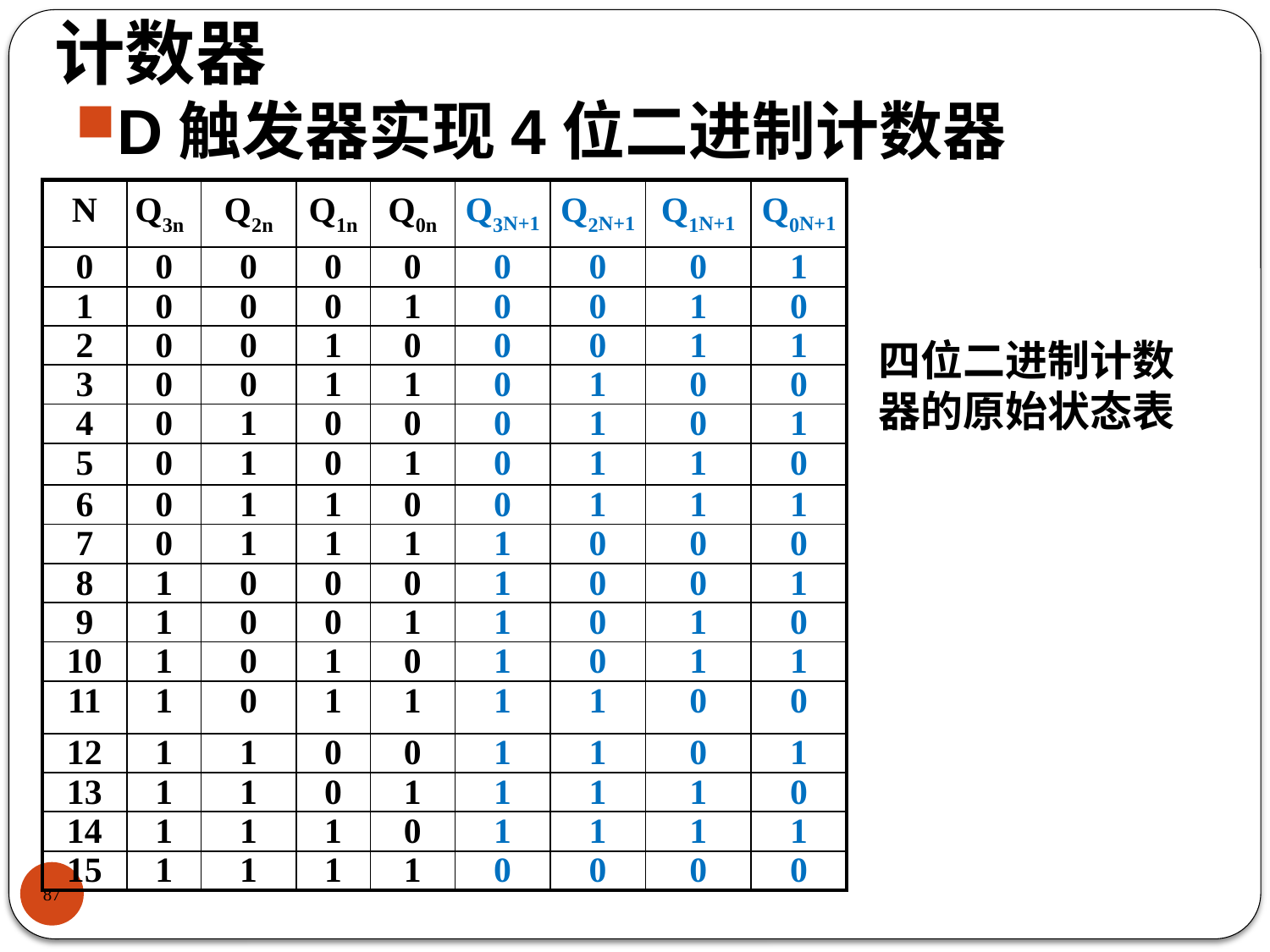

# 计数器
D触发器实现4位二进制计数器
| N | Q3n | Q2n | Q1n | Q0n | Q3N+1 | Q2N+1 | Q1N+1 | Q0N+1 |
| --- | --- | --- | --- | --- | --- | --- | --- | --- |
| 0 | 0 | 0 | 0 | 0 | 0 | 0 | 0 | 1 |
| 1 | 0 | 0 | 0 | 1 | 0 | 0 | 1 | 0 |
| 2 | 0 | 0 | 1 | 0 | 0 | 0 | 1 | 1 |
| 3 | 0 | 0 | 1 | 1 | 0 | 1 | 0 | 0 |
| 4 | 0 | 1 | 0 | 0 | 0 | 1 | 0 | 1 |
| 5 | 0 | 1 | 0 | 1 | 0 | 1 | 1 | 0 |
| 6 | 0 | 1 | 1 | 0 | 0 | 1 | 1 | 1 |
| 7 | 0 | 1 | 1 | 1 | 1 | 0 | 0 | 0 |
| 8 | 1 | 0 | 0 | 0 | 1 | 0 | 0 | 1 |
| 9 | 1 | 0 | 0 | 1 | 1 | 0 | 1 | 0 |
| 10 | 1 | 0 | 1 | 0 | 1 | 0 | 1 | 1 |
| 11 | 1 | 0 | 1 | 1 | 1 | 1 | 0 | 0 |
| 12 | 1 | 1 | 0 | 0 | 1 | 1 | 0 | 1 |
| 13 | 1 | 1 | 0 | 1 | 1 | 1 | 1 | 0 |
| 14 | 1 | 1 | 1 | 0 | 1 | 1 | 1 | 1 |
| 15 | 1 | 1 | 1 | 1 | 0 | 0 | 0 | 0 |
四位二进制计数器的原始状态表
87